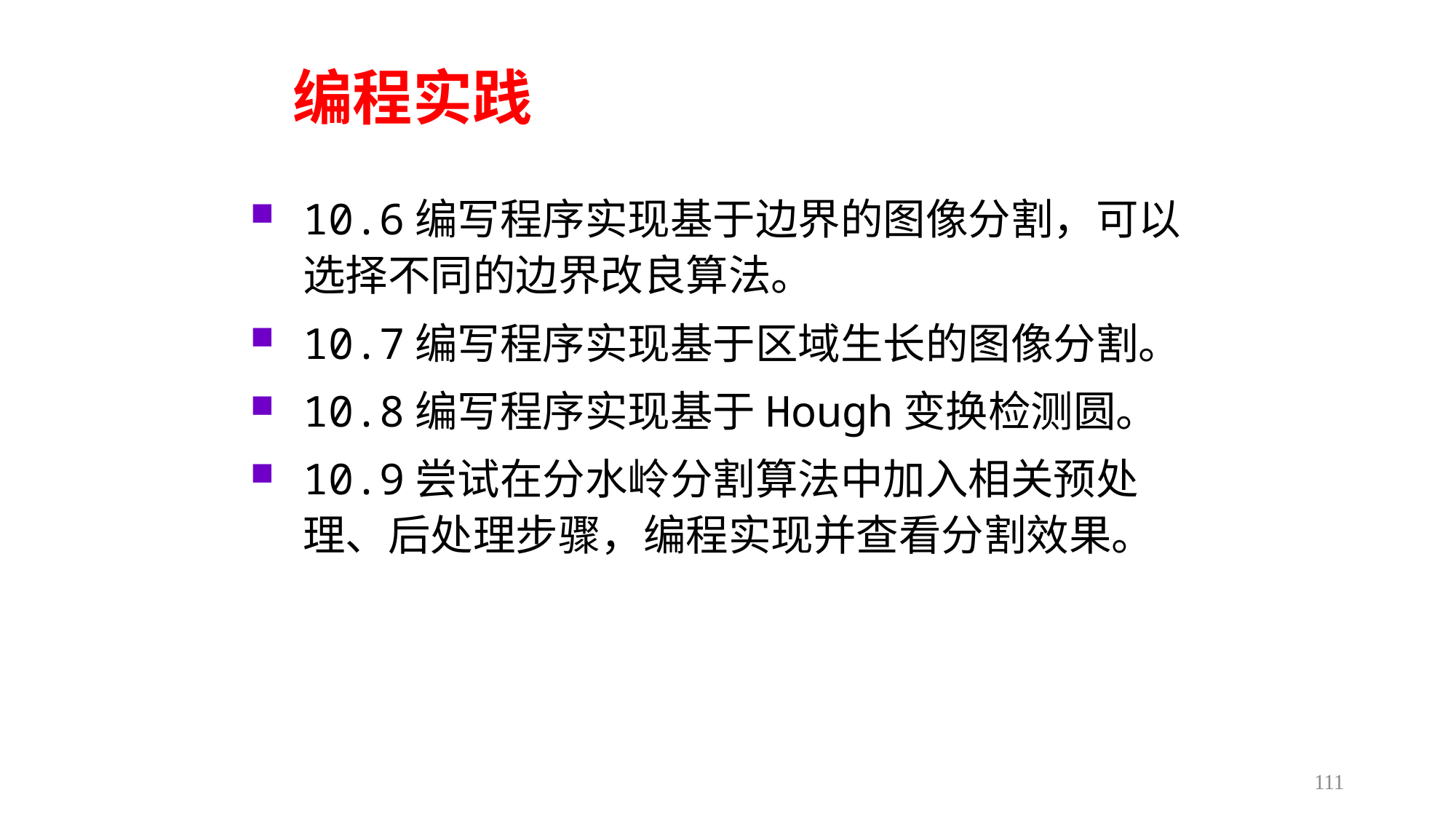

编程实践
10.6编写程序实现基于边界的图像分割，可以选择不同的边界改良算法。
10.7编写程序实现基于区域生长的图像分割。
10.8编写程序实现基于Hough变换检测圆。
10.9尝试在分水岭分割算法中加入相关预处理、后处理步骤，编程实现并查看分割效果。
111